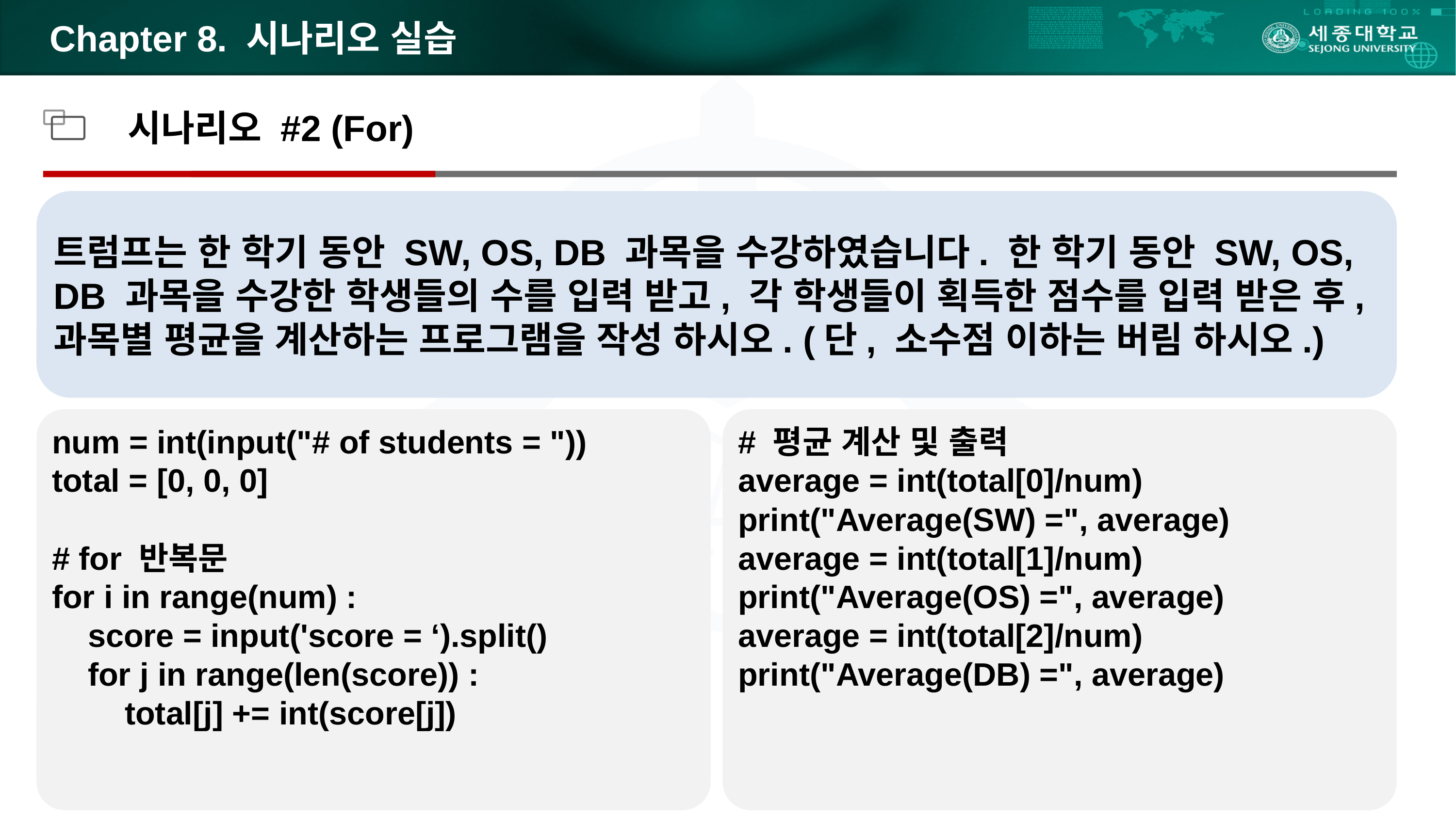

# Chapter 8. 시나리오 실습
시나리오 #2 (For)
트럼프는 한 학기 동안 SW, OS, DB 과목을 수강하였습니다. 한 학기 동안 SW, OS, DB 과목을 수강한 학생들의 수를 입력 받고, 각 학생들이 획득한 점수를 입력 받은 후, 과목별 평균을 계산하는 프로그램을 작성 하시오. (단, 소수점 이하는 버림 하시오.)
num = int(input("# of students = "))
total = [0, 0, 0]

# for 반복문
for i in range(num) :
    score = input('score = ‘).split()
    for j in range(len(score)) :
	total[j] += int(score[j])

# 평균 계산 및 출력
average = int(total[0]/num)
print("Average(SW) =", average)
average = int(total[1]/num)
print("Average(OS) =", average)
average = int(total[2]/num)
print("Average(DB) =", average)